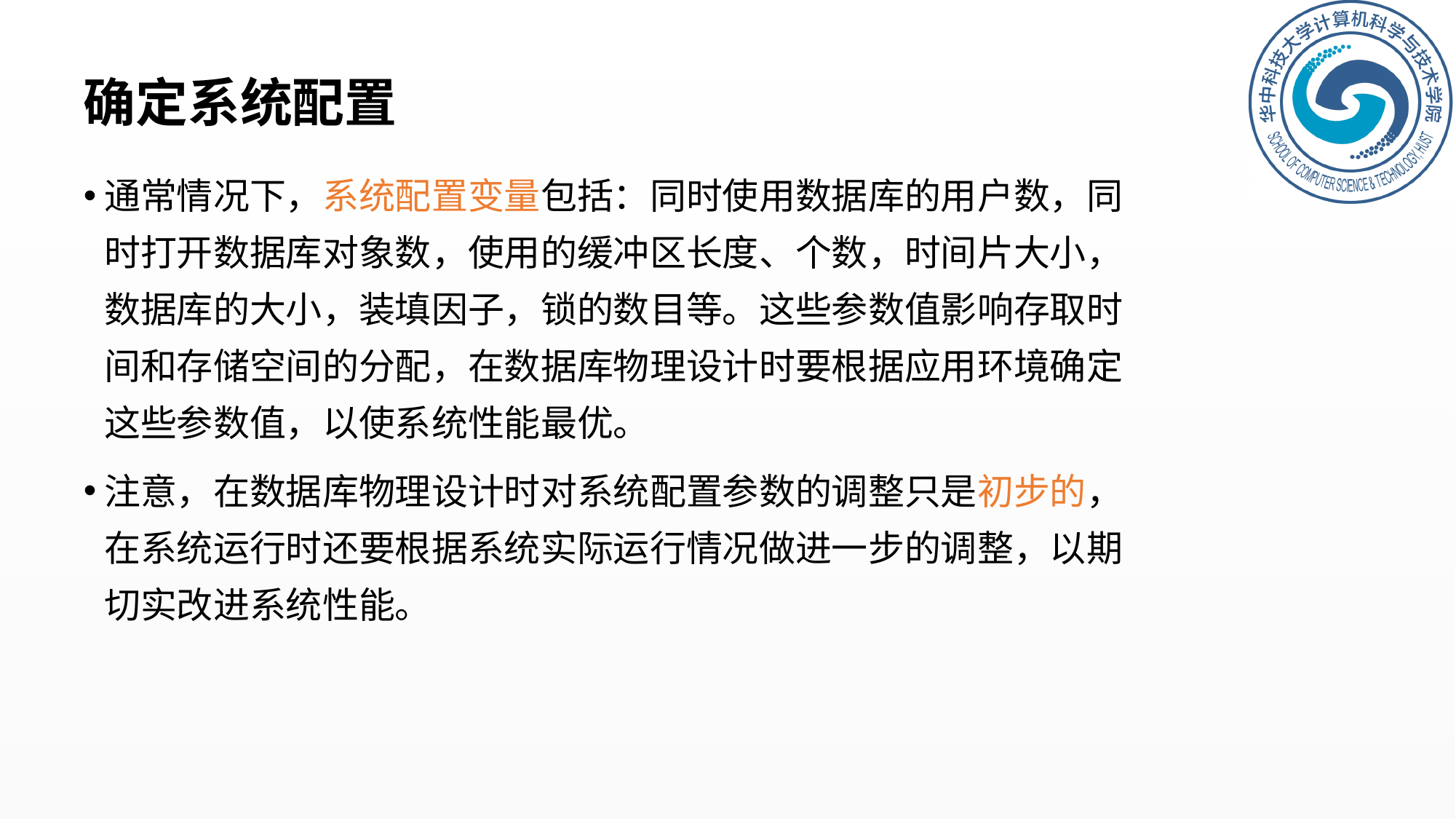

# 确定系统配置
通常情况下，系统配置变量包括：同时使用数据库的用户数，同时打开数据库对象数，使用的缓冲区长度、个数，时间片大小，数据库的大小，装填因子，锁的数目等。这些参数值影响存取时间和存储空间的分配，在数据库物理设计时要根据应用环境确定这些参数值，以使系统性能最优。
注意，在数据库物理设计时对系统配置参数的调整只是初步的，在系统运行时还要根据系统实际运行情况做进一步的调整，以期切实改进系统性能。